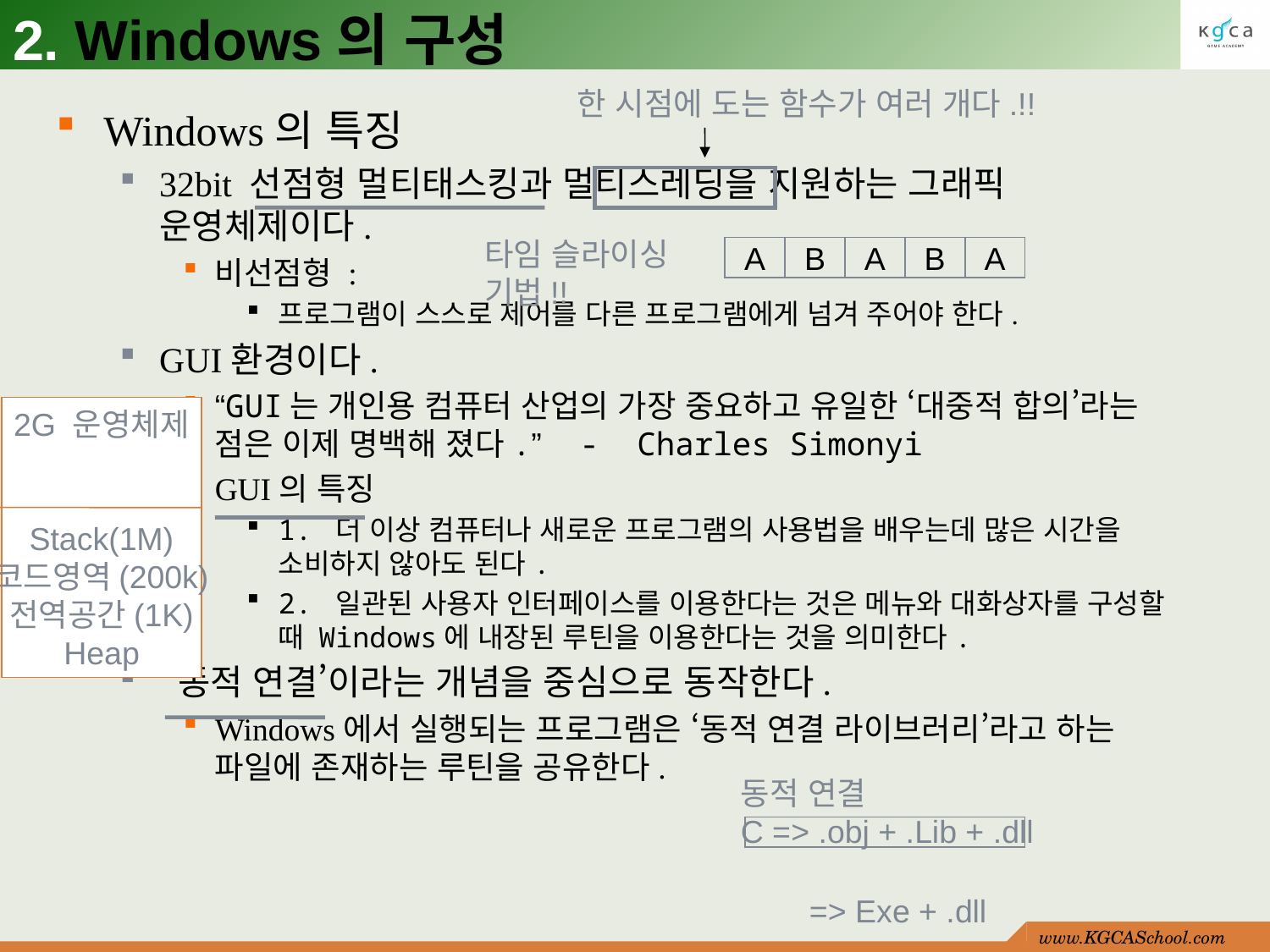

# 2. Windows의 구성
한 시점에 도는 함수가 여러 개다.!!
Windows의 특징
32bit 선점형 멀티태스킹과 멀티스레딩을 지원하는 그래픽 운영체제이다.
비선점형 :
프로그램이 스스로 제어를 다른 프로그램에게 넘겨 주어야 한다.
GUI환경이다.
“GUI는 개인용 컴퓨터 산업의 가장 중요하고 유일한 ‘대중적 합의’라는 점은 이제 명백해 졌다.”  -  Charles Simonyi
GUI의 특징
1. 더 이상 컴퓨터나 새로운 프로그램의 사용법을 배우는데 많은 시간을 소비하지 않아도 된다.
2. 일관된 사용자 인터페이스를 이용한다는 것은 메뉴와 대화상자를 구성할 때 Windows에 내장된 루틴을 이용한다는 것을 의미한다.
‘동적 연결’이라는 개념을 중심으로 동작한다.
Windows에서 실행되는 프로그램은 ‘동적 연결 라이브러리’라고 하는 파일에 존재하는 루틴을 공유한다.

타임 슬라이싱 기법!!
A
B
A
B
A
2G 운영체제

Stack(1M)
코드영역(200k)
전역공간(1K)
Heap

동적 연결
C => .obj + .Lib + .dll

=> Exe + .dll